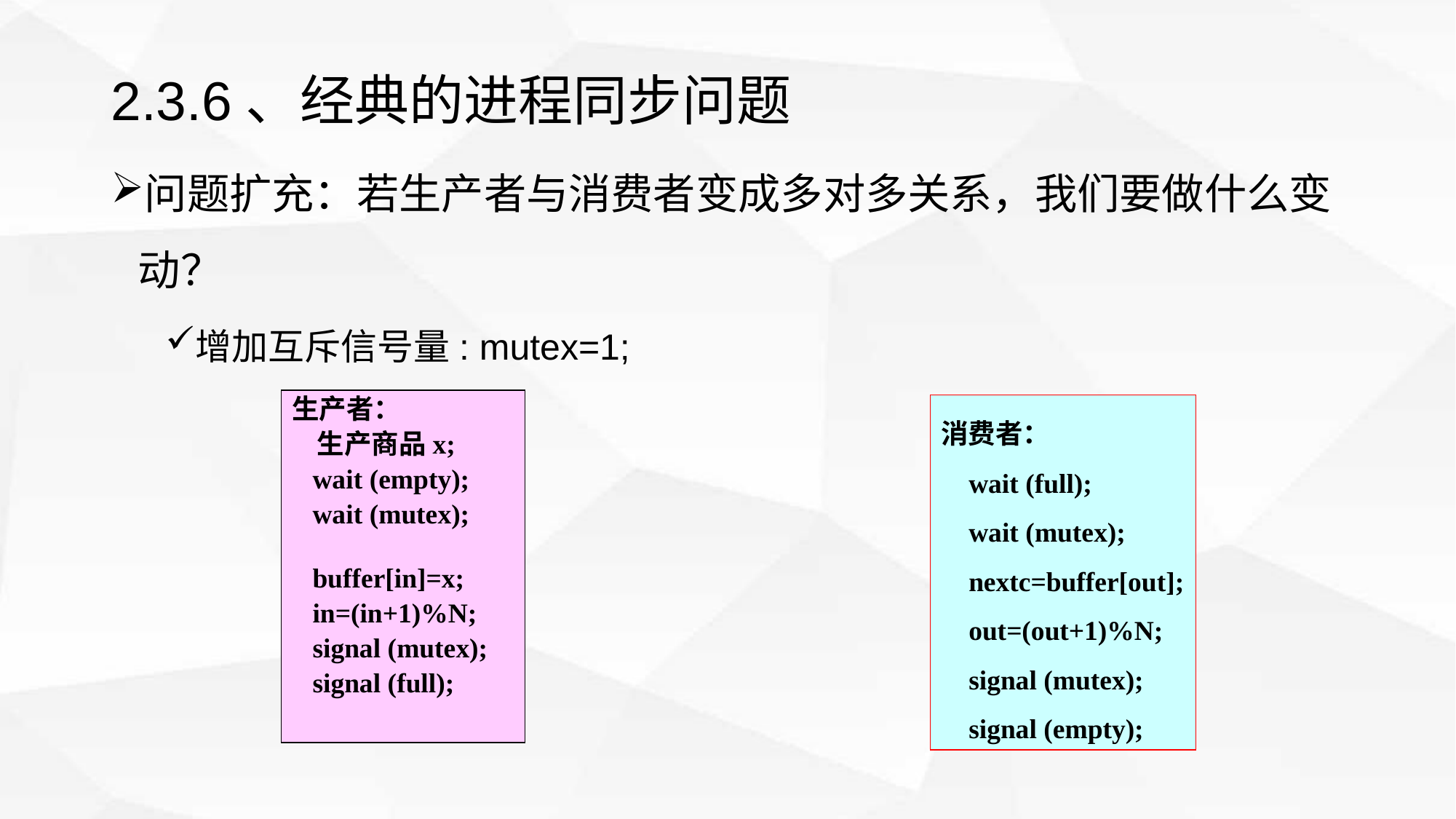

# 2.3.6、经典的进程同步问题
问题扩充：若生产者与消费者变成多对多关系，我们要做什么变动？
增加互斥信号量: mutex=1;

生产者：
   生产商品x;
   wait (empty);
   wait (mutex);
   buffer[in]=x;
   in=(in+1)%N;
   signal (mutex);
   signal (full);
消费者：
    wait (full);
    wait (mutex);
    nextc=buffer[out];
    out=(out+1)%N;
    signal (mutex);
    signal (empty);